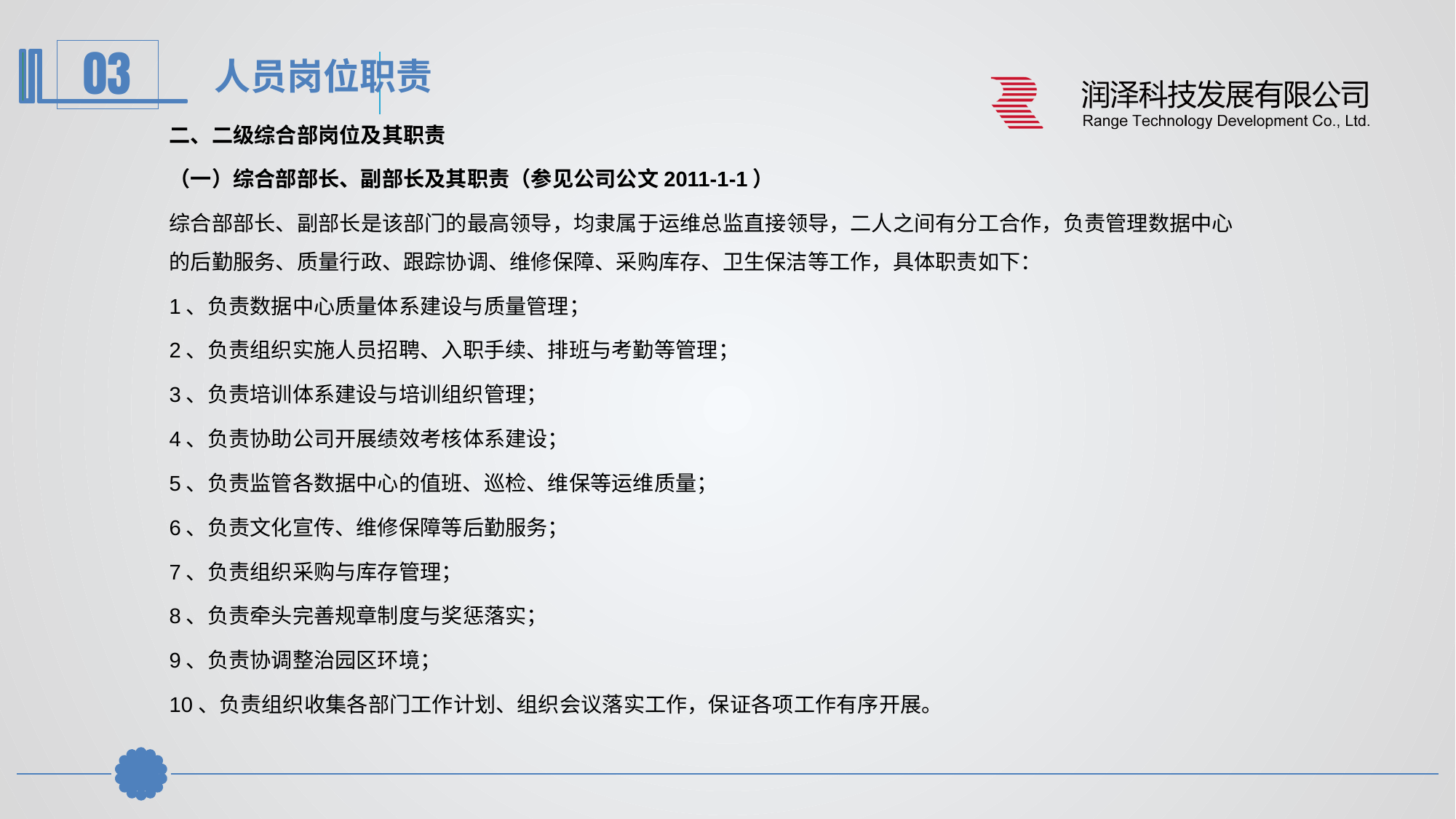

人员岗位职责
二、二级综合部岗位及其职责
（一）综合部部长、副部长及其职责（参见公司公文2011-1-1）
综合部部长、副部长是该部门的最高领导，均隶属于运维总监直接领导，二人之间有分工合作，负责管理数据中心的后勤服务、质量行政、跟踪协调、维修保障、采购库存、卫生保洁等工作，具体职责如下：
1、负责数据中心质量体系建设与质量管理；
2、负责组织实施人员招聘、入职手续、排班与考勤等管理；
3、负责培训体系建设与培训组织管理；
4、负责协助公司开展绩效考核体系建设；
5、负责监管各数据中心的值班、巡检、维保等运维质量；
6、负责文化宣传、维修保障等后勤服务；
7、负责组织采购与库存管理；
8、负责牵头完善规章制度与奖惩落实；
9、负责协调整治园区环境；
10、负责组织收集各部门工作计划、组织会议落实工作，保证各项工作有序开展。
14